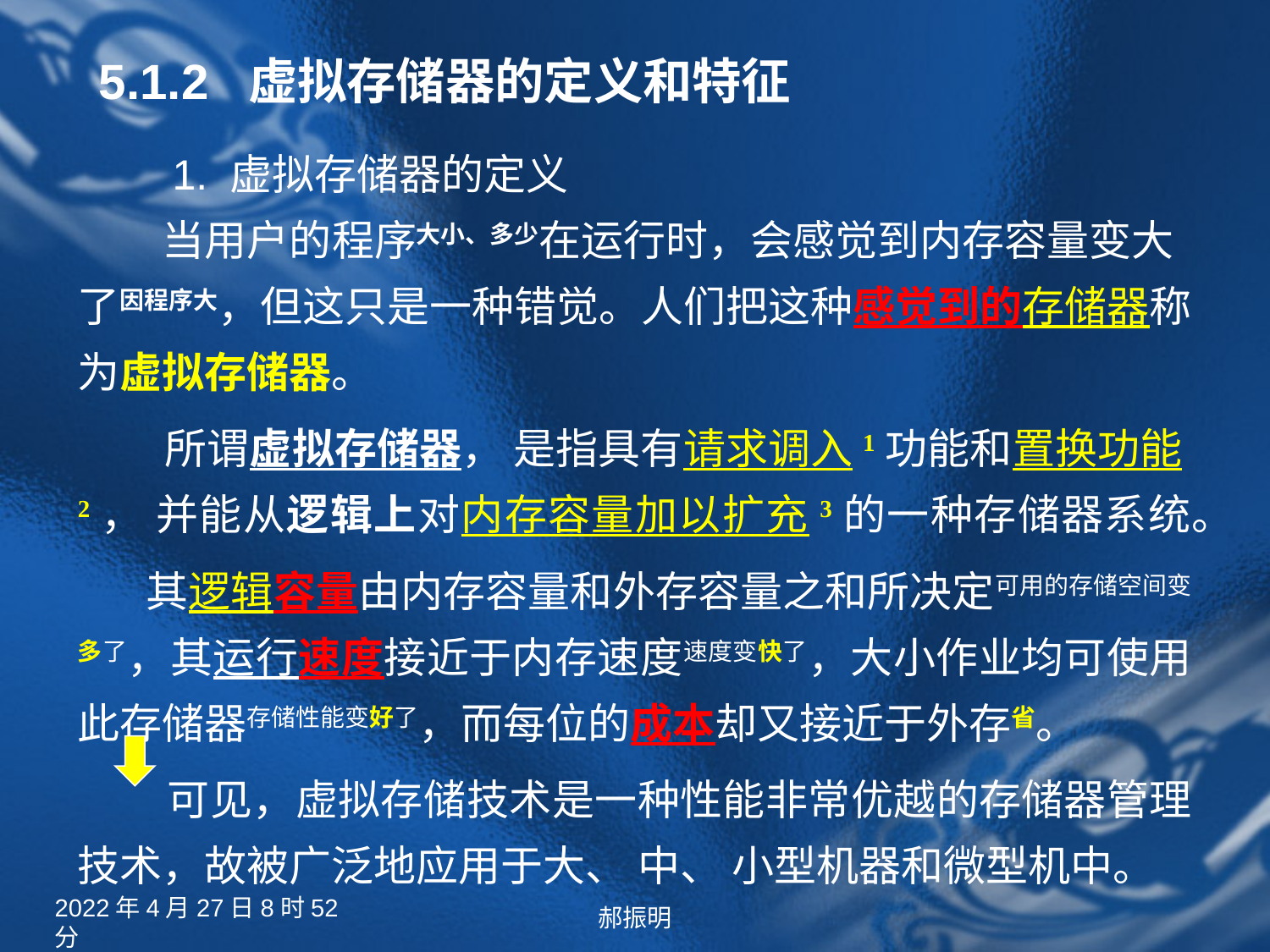

# 5.1.2  虚拟存储器的定义和特征
　　1. 虚拟存储器的定义
　　当用户的程序大小、多少在运行时，会感觉到内存容量变大了因程序大，但这只是一种错觉。人们把这种感觉到的存储器称为虚拟存储器。
        所谓虚拟存储器， 是指具有请求调入1功能和置换功能2， 并能从逻辑上对内存容量加以扩充3的一种存储器系统。
      其逻辑容量由内存容量和外存容量之和所决定可用的存储空间变多了，其运行速度接近于内存速度速度变快了，大小作业均可使用此存储器存储性能变好了，而每位的成本却又接近于外存省。
        可见，虚拟存储技术是一种性能非常优越的存储器管理技术，故被广泛地应用于大、 中、 小型机器和微型机中。

2022年4月27日8时52分
郝振明